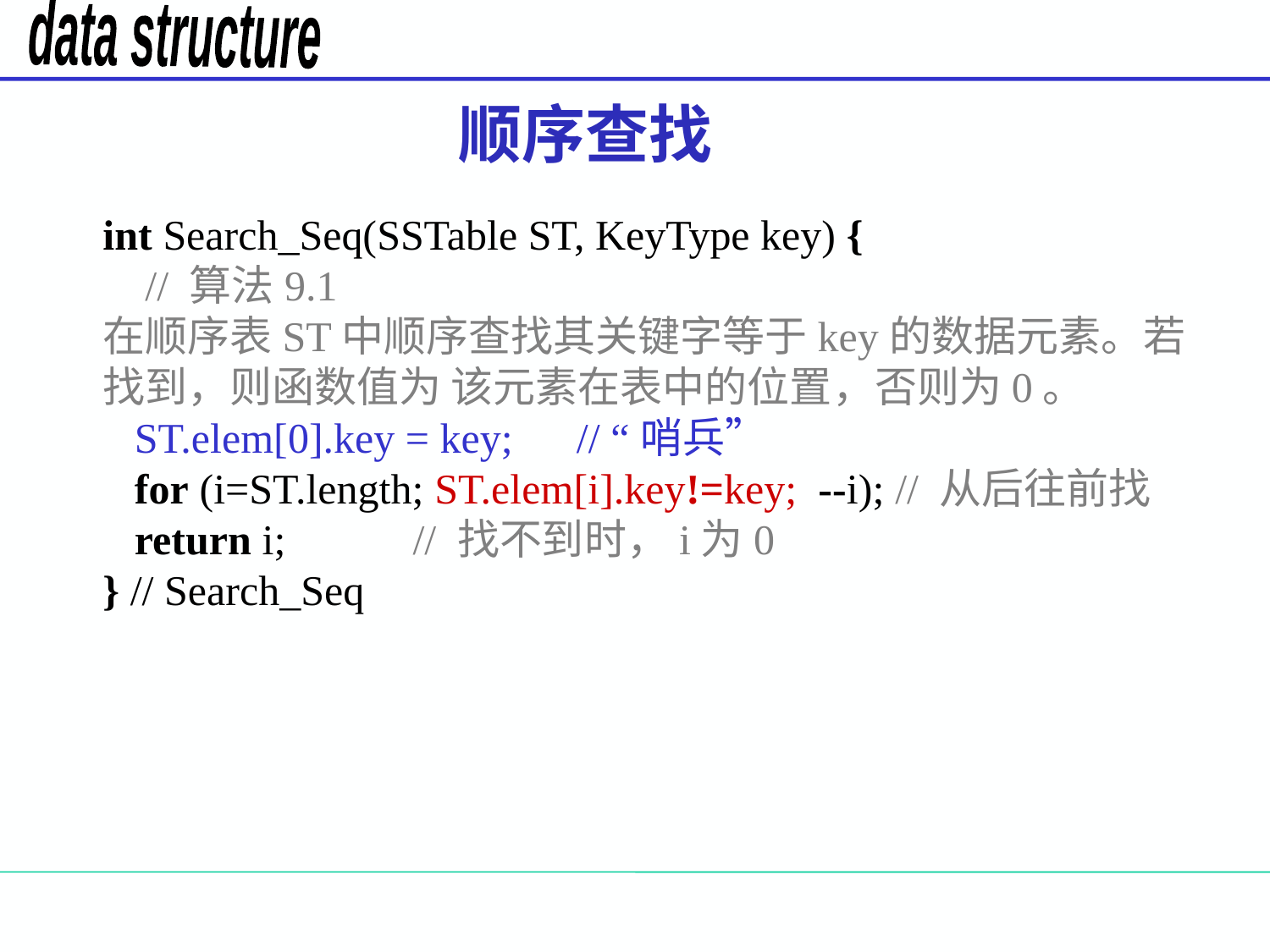

# 顺序查找
int Search_Seq(SSTable ST, KeyType key) {
    // 算法9.1
在顺序表ST中顺序查找其关键字等于key的数据元素。若找到，则函数值为 该元素在表中的位置，否则为0。
   ST.elem[0].key = key;      // “哨兵”
   for (i=ST.length; ST.elem[i].key!=key;  --i); // 从后往前找
   return i;            // 找不到时，i为0
} // Search_Seq